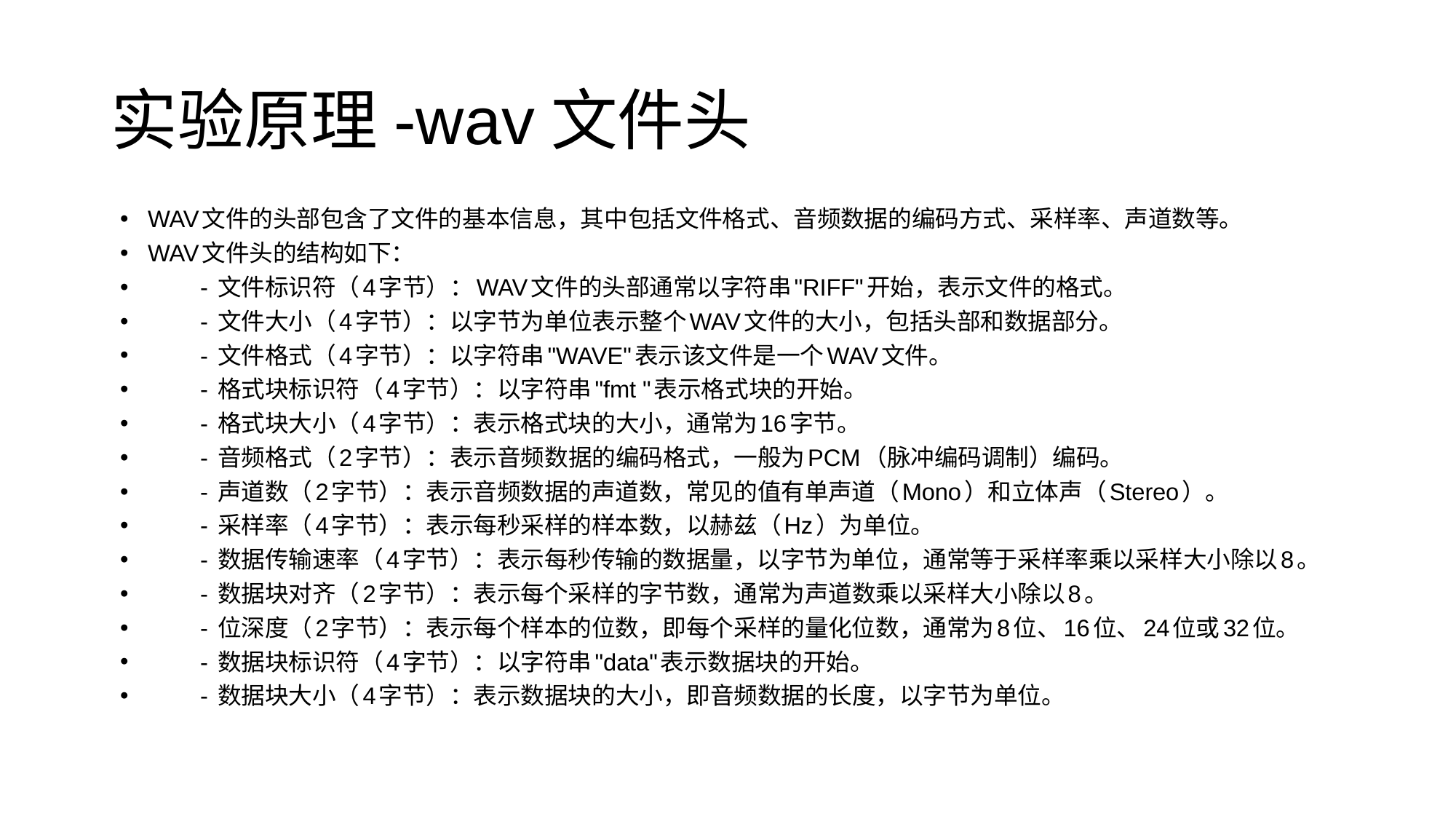

# 实验原理-wav文件头
WAV文件的头部包含了文件的基本信息，其中包括文件格式、音频数据的编码方式、采样率、声道数等。
WAV文件头的结构如下：
        - 文件标识符（4字节）：WAV文件的头部通常以字符串"RIFF"开始，表示文件的格式。
        - 文件大小（4字节）：以字节为单位表示整个WAV文件的大小，包括头部和数据部分。
        - 文件格式（4字节）：以字符串"WAVE"表示该文件是一个WAV文件。
        - 格式块标识符（4字节）：以字符串"fmt "表示格式块的开始。
        - 格式块大小（4字节）：表示格式块的大小，通常为16字节。
        - 音频格式（2字节）：表示音频数据的编码格式，一般为PCM（脉冲编码调制）编码。
        - 声道数（2字节）：表示音频数据的声道数，常见的值有单声道（Mono）和立体声（Stereo）。
        - 采样率（4字节）：表示每秒采样的样本数，以赫兹（Hz）为单位。
        - 数据传输速率（4字节）：表示每秒传输的数据量，以字节为单位，通常等于采样率乘以采样大小除以8。
        - 数据块对齐（2字节）：表示每个采样的字节数，通常为声道数乘以采样大小除以8。
        - 位深度（2字节）：表示每个样本的位数，即每个采样的量化位数，通常为8位、16位、24位或32位。
        - 数据块标识符（4字节）：以字符串"data"表示数据块的开始。
        - 数据块大小（4字节）：表示数据块的大小，即音频数据的长度，以字节为单位。